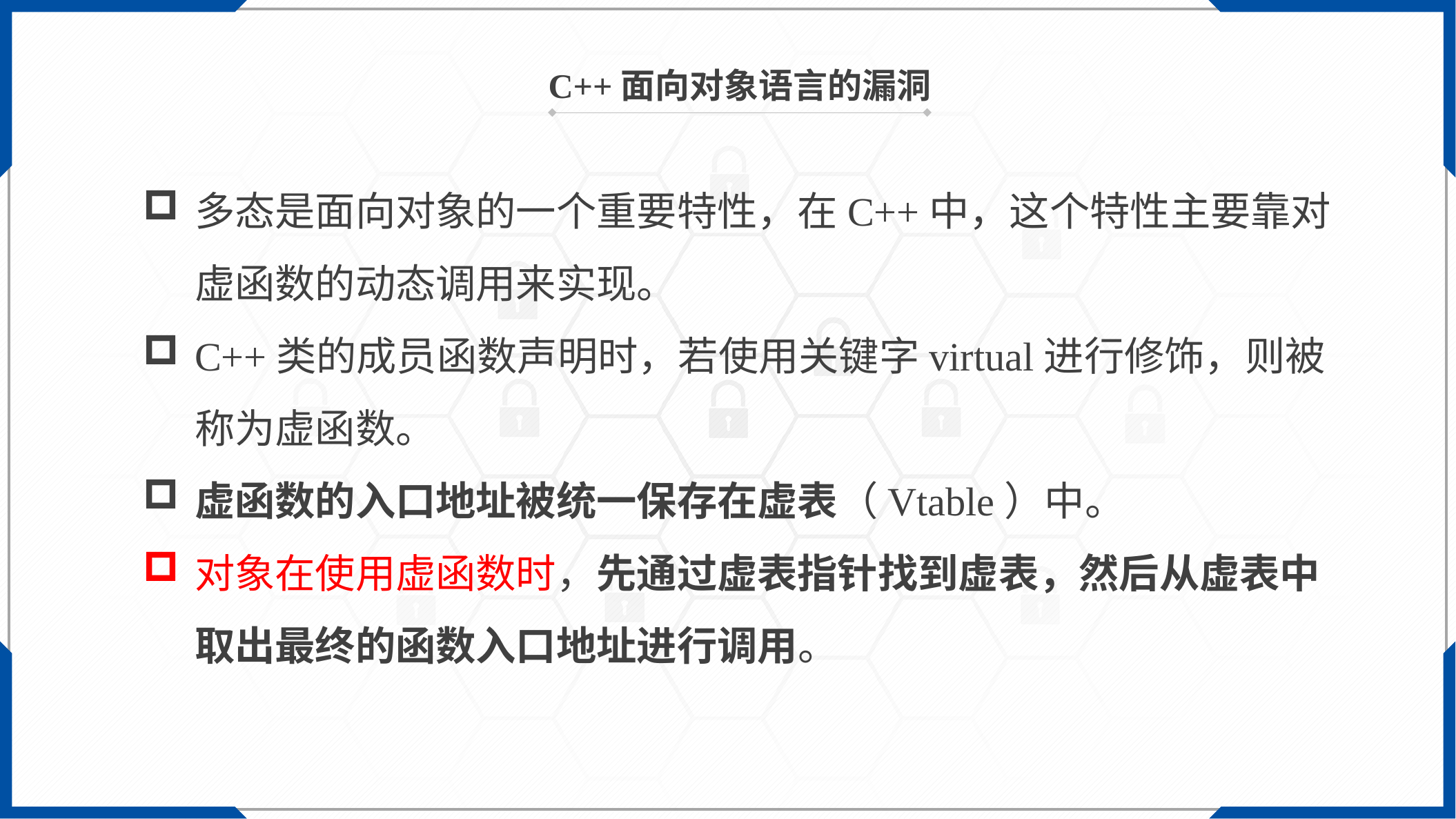

C++面向对象语言的漏洞
多态是面向对象的一个重要特性，在C++中，这个特性主要靠对虚函数的动态调用来实现。
C++类的成员函数声明时，若使用关键字virtual进行修饰，则被称为虚函数。
虚函数的入口地址被统一保存在虚表（Vtable）中。
对象在使用虚函数时，先通过虚表指针找到虚表，然后从虚表中取出最终的函数入口地址进行调用。